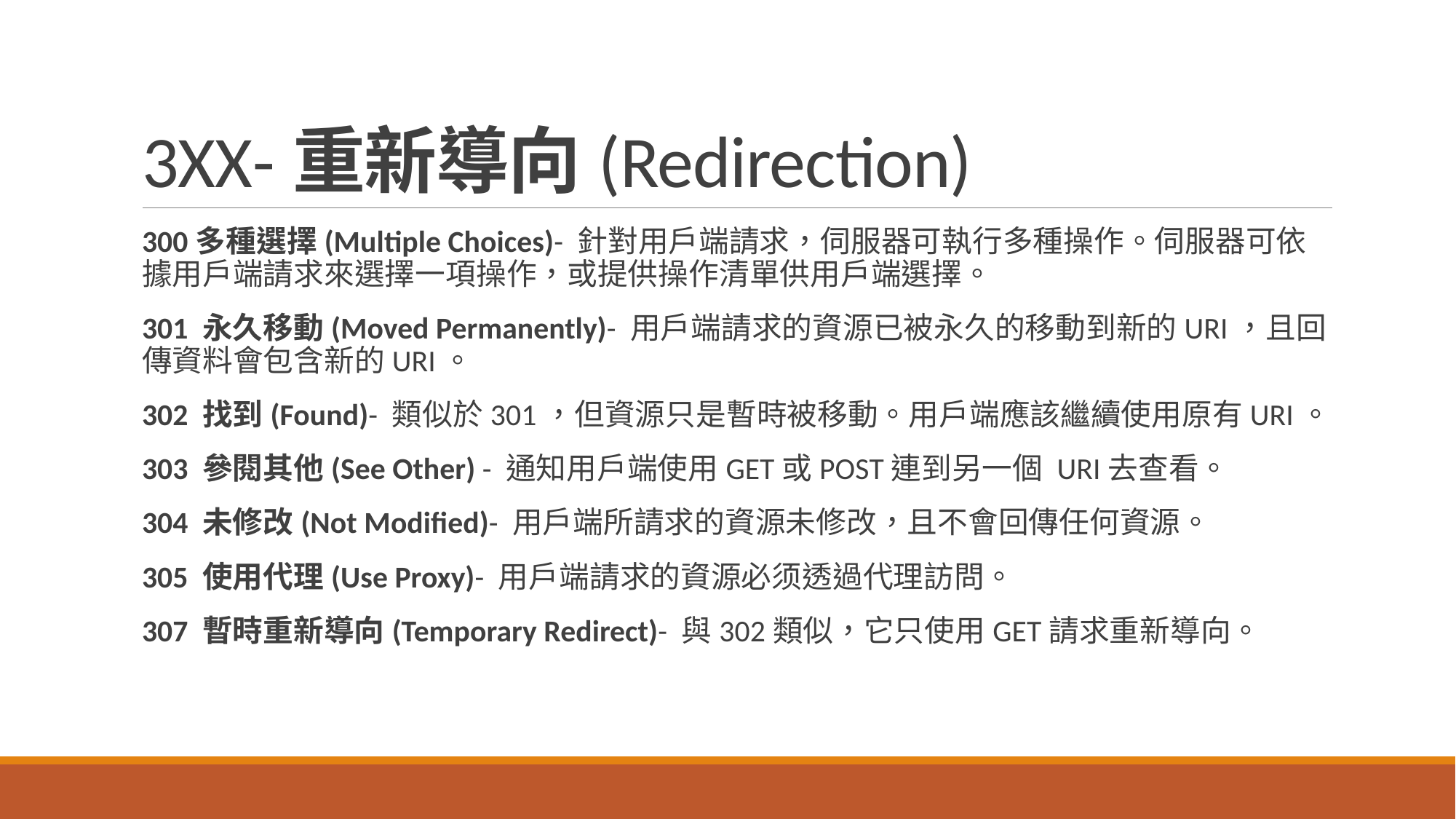

# 3XX-重新導向(Redirection)
300多種選擇(Multiple Choices)- 針對用戶端請求，伺服器可執行多種操作。伺服器可依據用戶端請求來選擇一項操作，或提供操作清單供用戶端選擇。
301 永久移動(Moved Permanently)- 用戶端請求的資源已被永久的移動到新的URI，且回傳資料會包含新的URI。
302 找到(Found)- 類似於301，但資源只是暫時被移動。用戶端應該繼續使用原有URI。
303 參閱其他(See Other) - 通知用戶端使用GET或POST連到另一個 URI去查看。
304 未修改(Not Modified)- 用戶端所請求的資源未修改，且不會回傳任何資源。
305 使用代理(Use Proxy)- 用戶端請求的資源必须透過代理訪問。
307 暫時重新導向(Temporary Redirect)- 與302類似，它只使用GET請求重新導向。